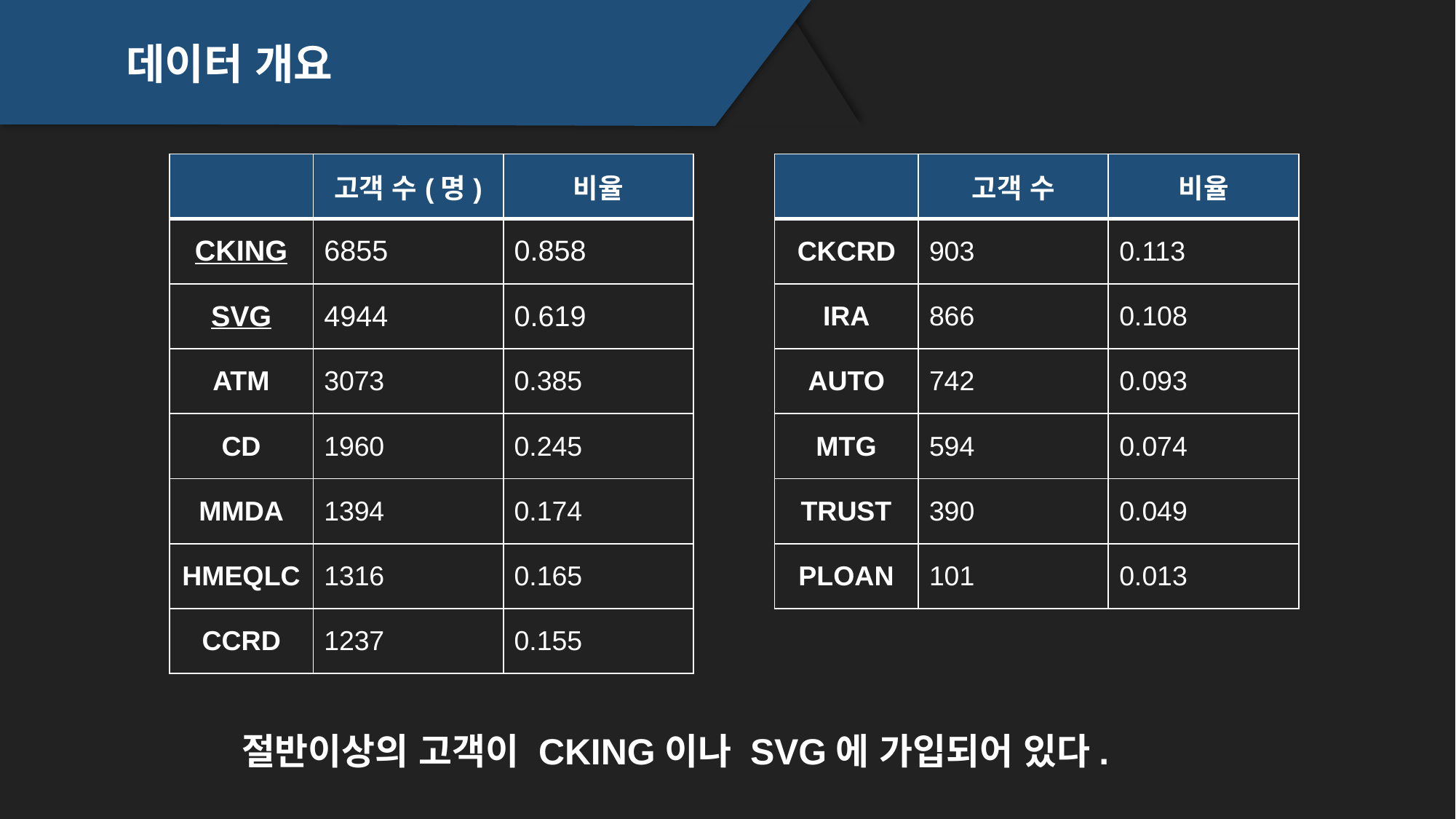

데이터 개요
|  | 고객 수(명) | 비율 |
| --- | --- | --- |
| CKING | 6855 | 0.858 |
| SVG | 4944 | 0.619 |
| ATM | 3073 | 0.385 |
| CD | 1960 | 0.245 |
| MMDA | 1394 | 0.174 |
| HMEQLC | 1316 | 0.165 |
| CCRD | 1237 | 0.155 |
|  | 고객 수 | 비율 |
| --- | --- | --- |
| CKCRD | 903 | 0.113 |
| IRA | 866 | 0.108 |
| AUTO | 742 | 0.093 |
| MTG | 594 | 0.074 |
| TRUST | 390 | 0.049 |
| PLOAN | 101 | 0.013 |
절반이상의 고객이 CKING이나 SVG에 가입되어 있다.